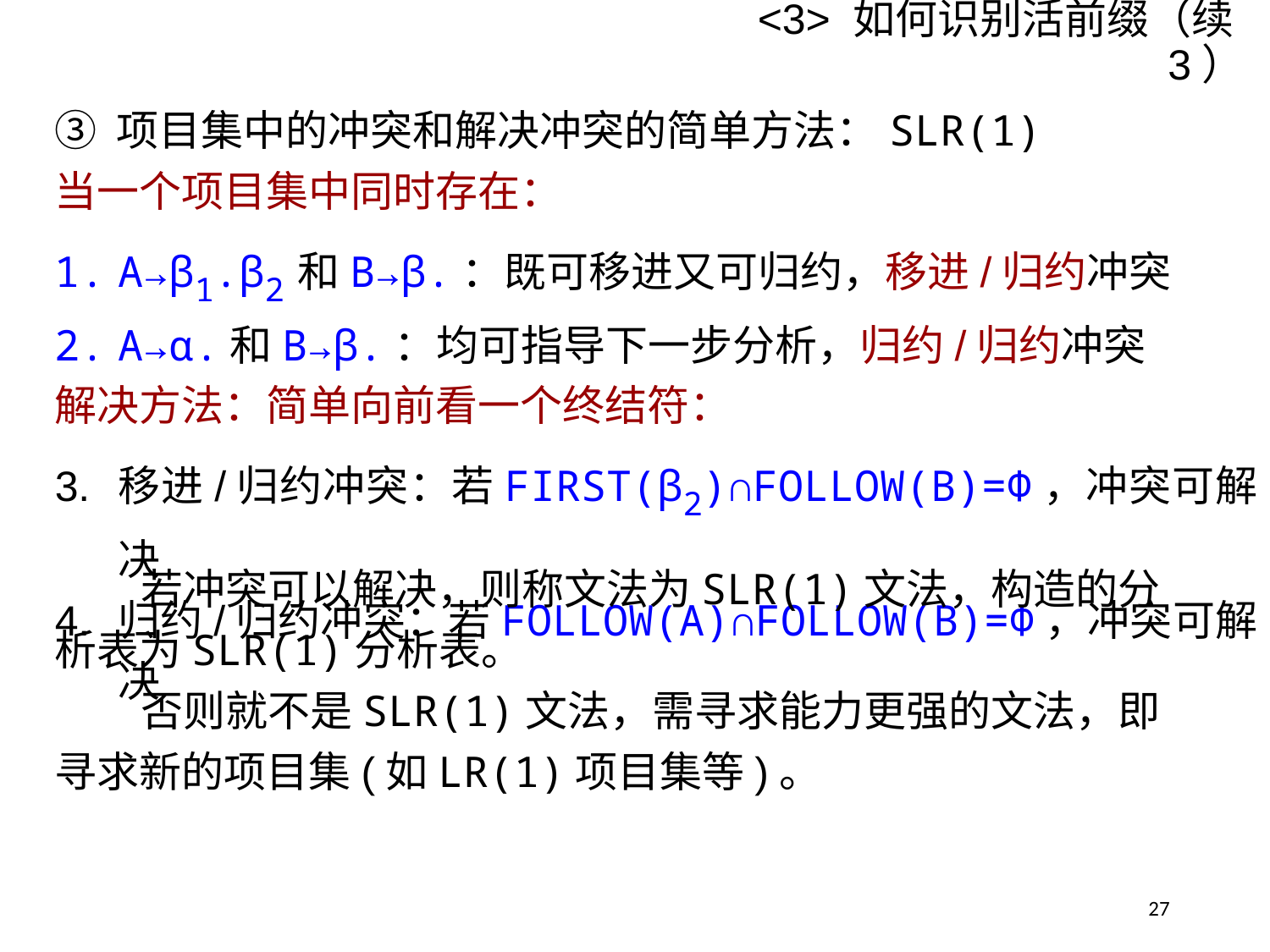

# <3> 如何识别活前缀（续3）
③ 项目集中的冲突和解决冲突的简单方法：SLR(1)
当一个项目集中同时存在：
A→β1.β2和B→β.：既可移进又可归约，移进/归约冲突
A→α.和B→β.：均可指导下一步分析，归约/归约冲突
解决方法：简单向前看一个终结符：
移进/归约冲突：若FIRST(β2)∩FOLLOW(B)=Φ，冲突可解决
归约/归约冲突：若FOLLOW(A)∩FOLLOW(B)=Φ，冲突可解决
        若冲突可以解决，则称文法为SLR(1)文法，构造的分析表为SLR(1)分析表。
        否则就不是SLR(1)文法，需寻求能力更强的文法，即寻求新的项目集(如LR(1)项目集等)。
27